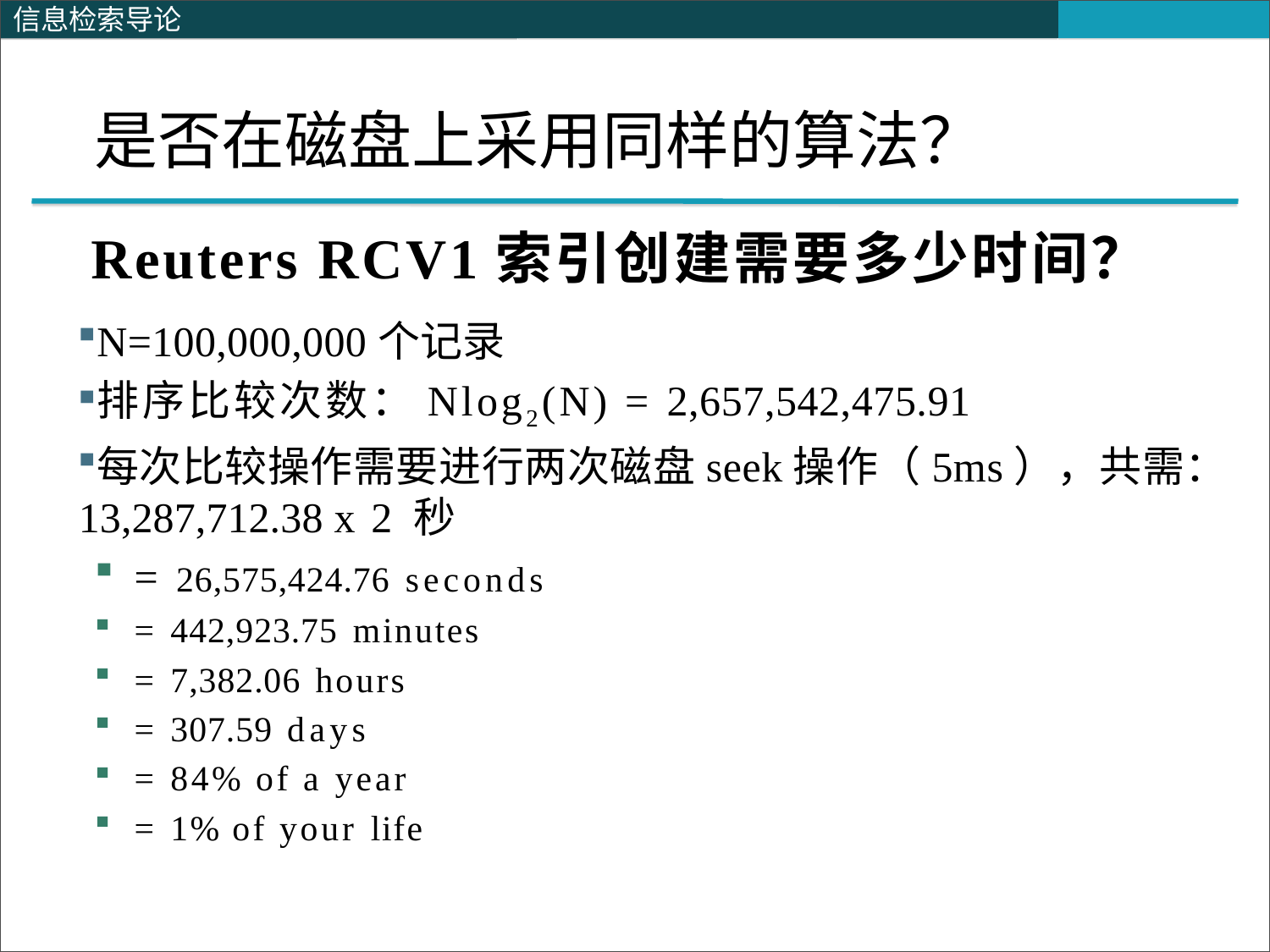

是否在磁盘上采用同样的算法？
# BSBI
Reuters RCV1索引创建需要多少时间？
N=100,000,000个记录
排序比较次数：Nlog2(N) = 2,657,542,475.91
每次比较操作需要进行两次磁盘seek操作（5ms），共需：13,287,712.38 x 2 秒
= 26,575,424.76 seconds
= 442,923.75 minutes
= 7,382.06 hours
= 307.59 days
= 84% of a year
= 1% of your life